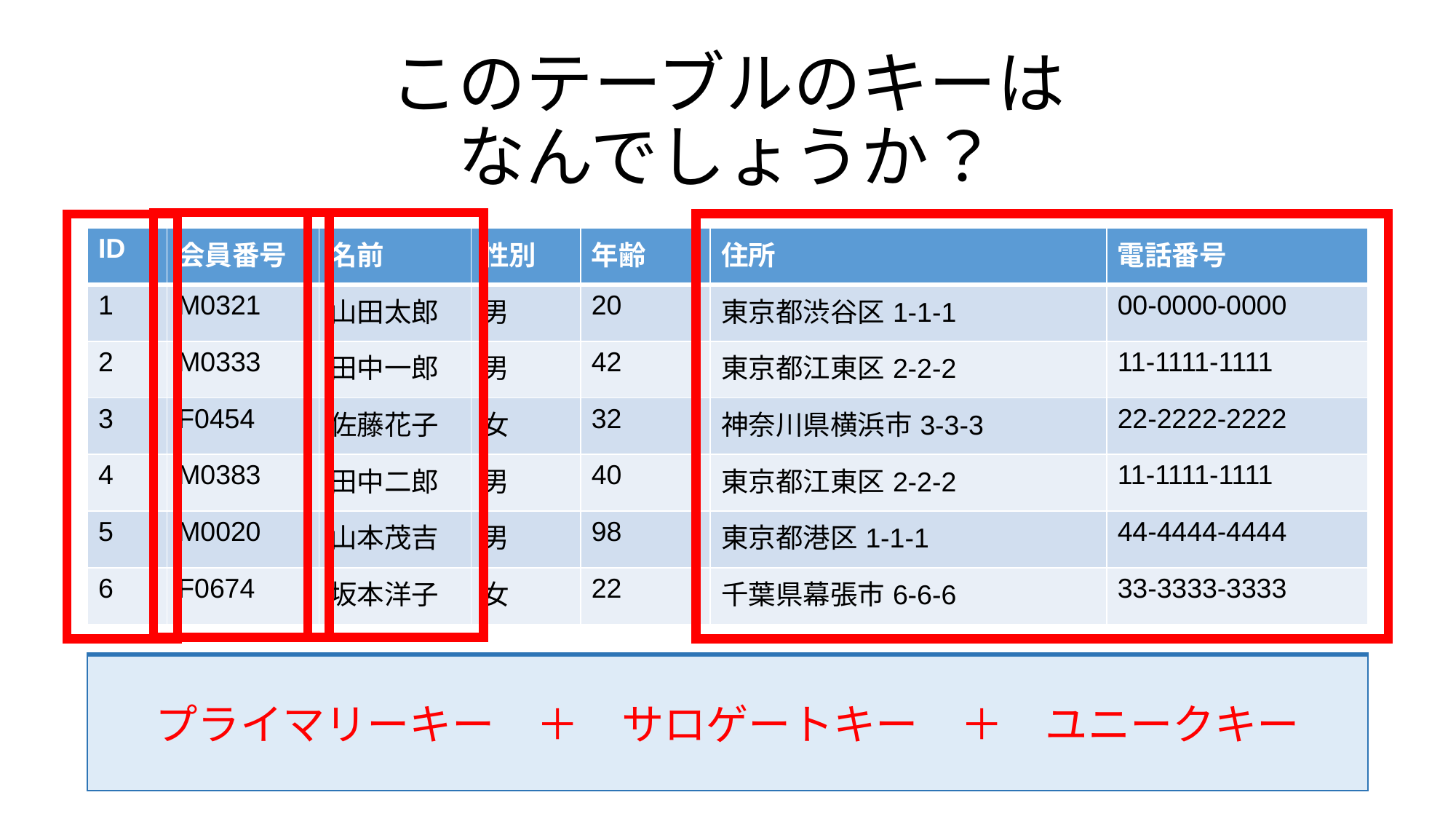

# このテーブルのキーは なんでしょうか？

| ID | 会員番号 | 名前 | 性別 | 年齢 | 住所 | 電話番号 |
| --- | --- | --- | --- | --- | --- | --- |
| 1 | M0321 | 山田太郎 | 男 | 20 | 東京都渋谷区1-1-1 | 00-0000-0000 |
| 2 | M0333 | 田中一郎 | 男 | 42 | 東京都江東区2-2-2 | 11-1111-1111 |
| 3 | F0454 | 佐藤花子 | 女 | 32 | 神奈川県横浜市3-3-3 | 22-2222-2222 |
| 4 | M0383 | 田中二郎 | 男 | 40 | 東京都江東区2-2-2 | 11-1111-1111 |
| 5 | M0020 | 山本茂吉 | 男 | 98 | 東京都港区1-1-1 | 44-4444-4444 |
| 6 | F0674 | 坂本洋子 | 女 | 22 | 千葉県幕張市6-6-6 | 33-3333-3333 |
ナチュラルキー　＋　ユニークキー
ナチュラルキー
ナチュラルキー　＋　複合キー
プライマリーキー　＋　サロゲートキー　＋　ユニークキー